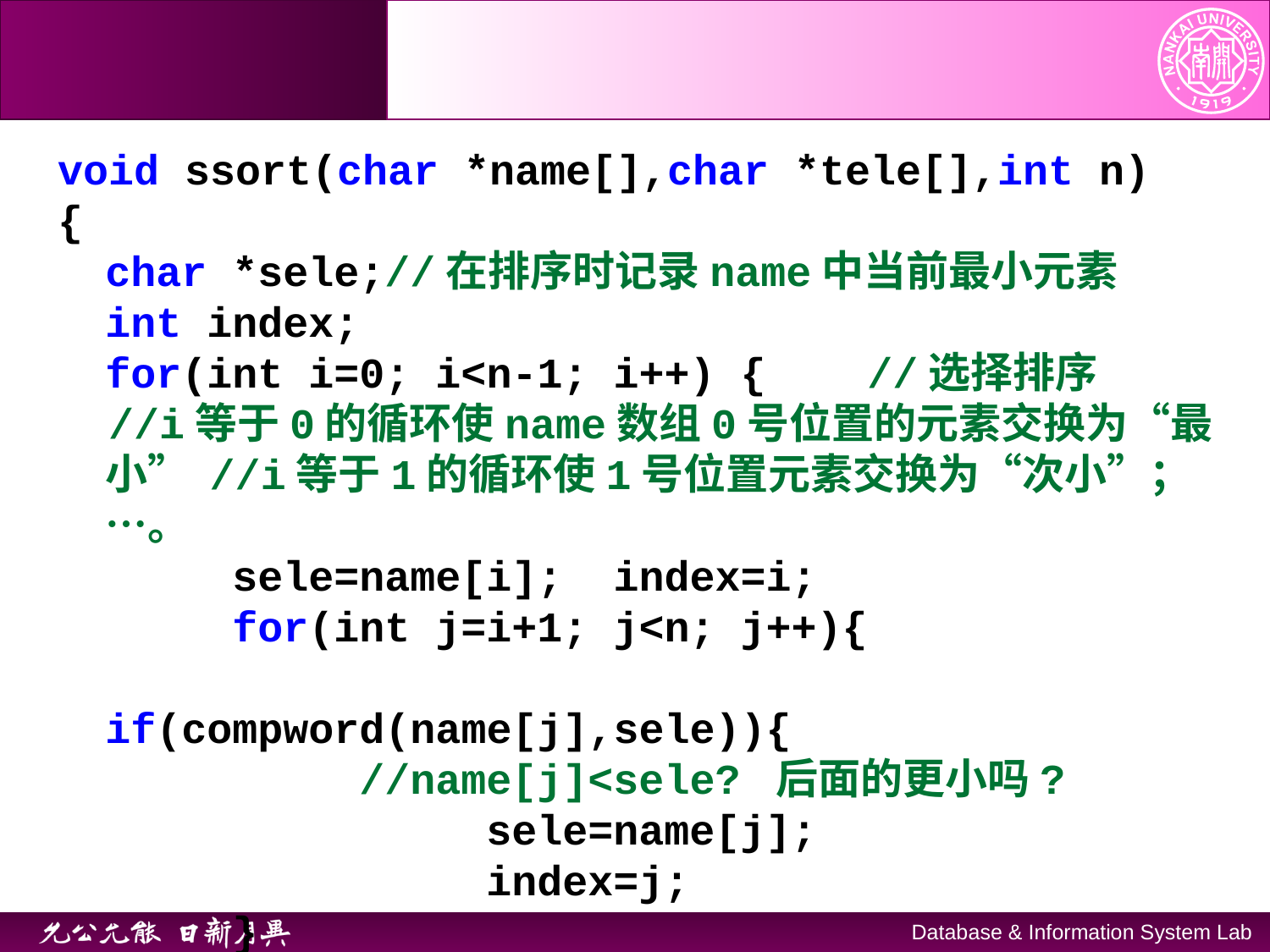

void ssort(char *name[],char *tele[],int n)
{
	char *sele;//在排序时记录name中当前最小元素
	int index;
	for(int i=0; i<n-1; i++) { 	//选择排序
  //i等于0的循环使name数组0号位置的元素交换为“最小” //i等于1的循环使1号位置元素交换为“次小”；…。
	   	sele=name[i];  index=i;
	   	for(int j=i+1; j<n; j++){     	    	    			if(compword(name[j],sele)){
			//name[j]<sele? 后面的更小吗?
				sele=name[j];
				index=j;
		}
}